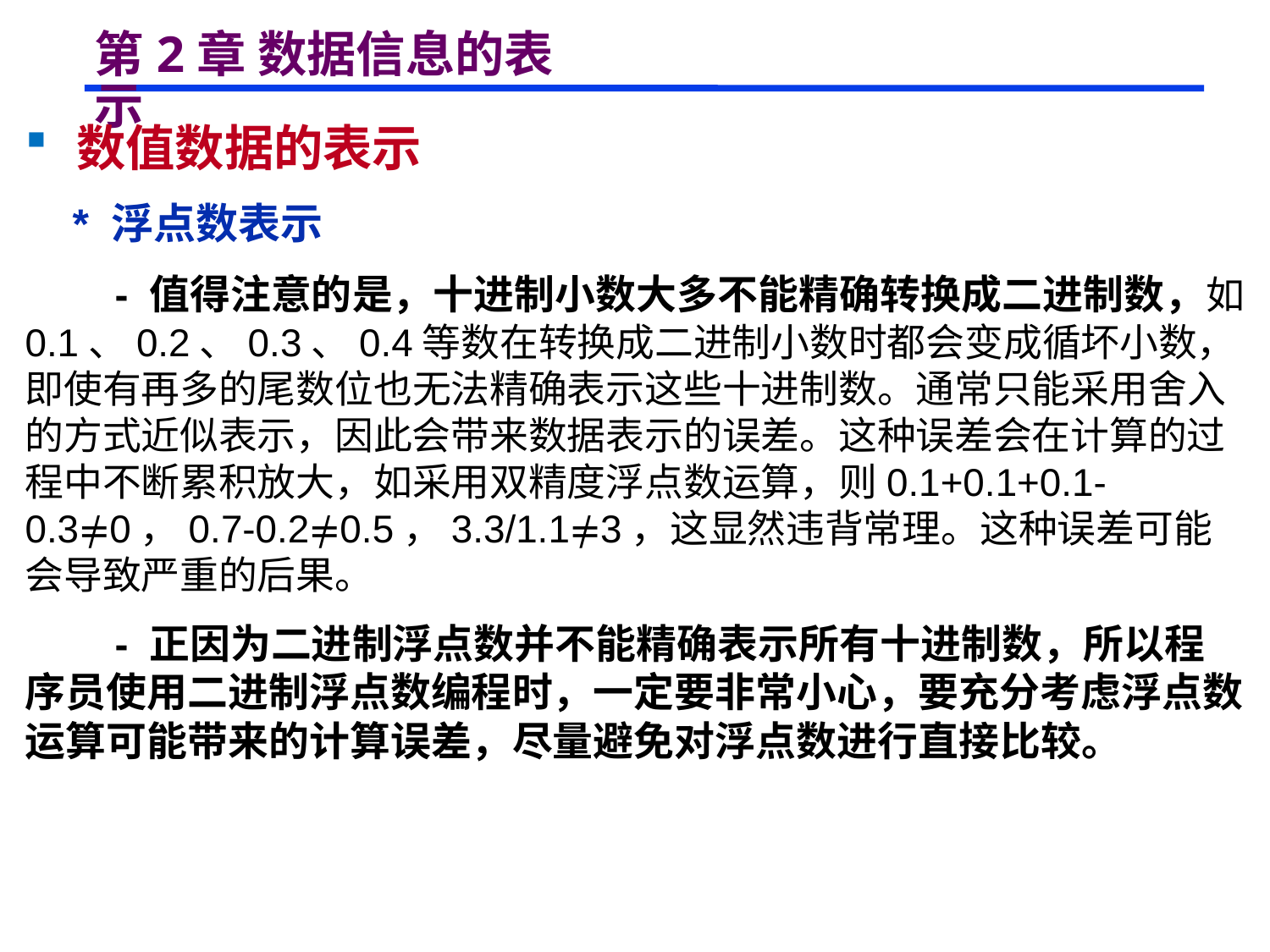

# 第2章 数据信息的表示
 数值数据的表示
    * 浮点数表示
        - 值得注意的是，十进制小数大多不能精确转换成二进制数，如0.1、0.2、0.3、0.4等数在转换成二进制小数时都会变成循坏小数，即使有再多的尾数位也无法精确表示这些十进制数。通常只能采用舍入的方式近似表示，因此会带来数据表示的误差。这种误差会在计算的过程中不断累积放大，如采用双精度浮点数运算，则0.1+0.1+0.1-0.3≠0，0.7-0.2≠0.5，3.3/1.1≠3，这显然违背常理。这种误差可能会导致严重的后果。
        - 正因为二进制浮点数并不能精确表示所有十进制数，所以程序员使用二进制浮点数编程时，一定要非常小心，要充分考虑浮点数运算可能带来的计算误差，尽量避免对浮点数进行直接比较。